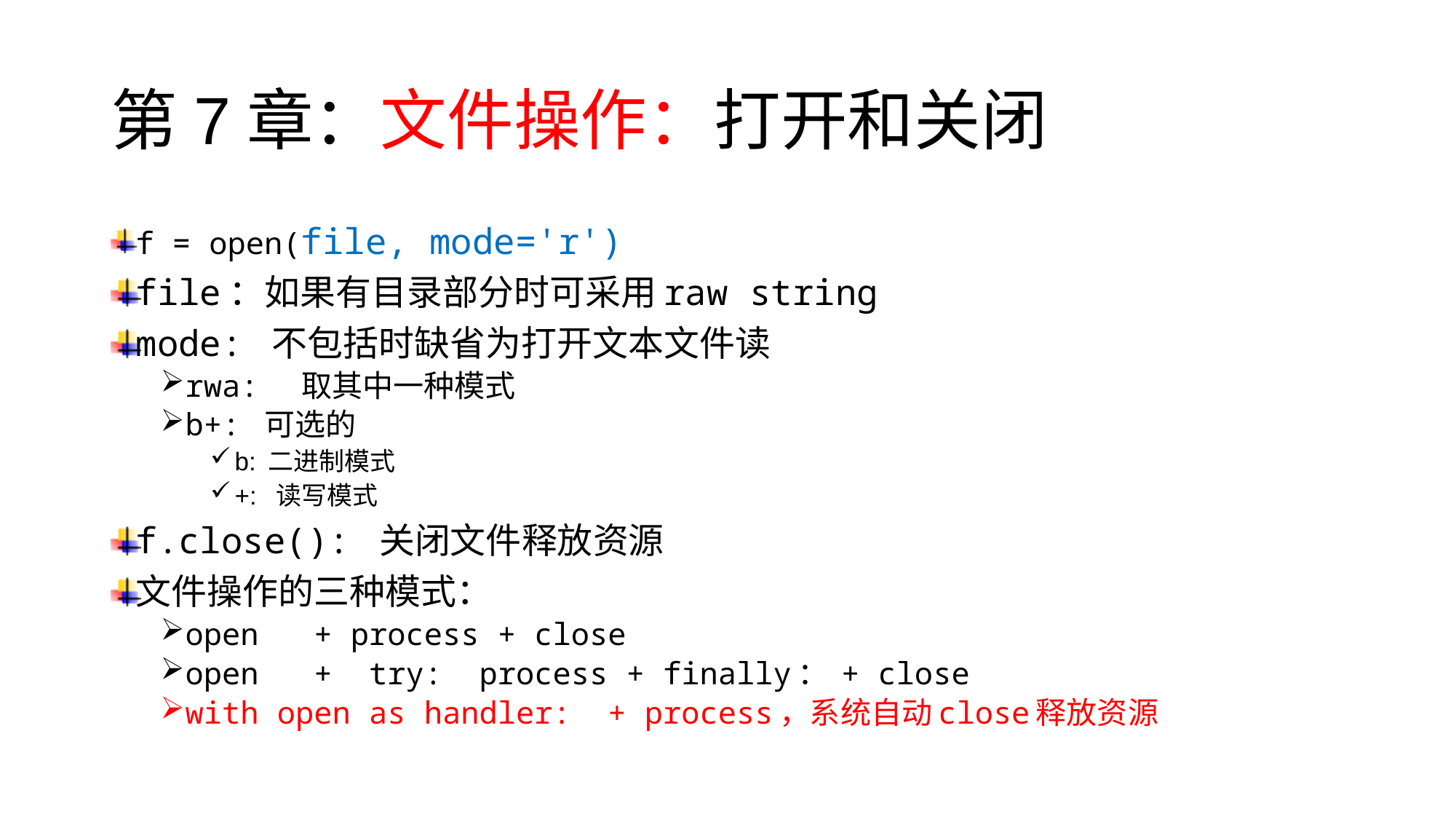

# 第7章：文件操作：打开和关闭
f = open(file, mode='r')
file：如果有目录部分时可采用raw string
mode: 不包括时缺省为打开文本文件读
rwa:  取其中一种模式
b+: 可选的
b: 二进制模式
+:  读写模式
f.close(): 关闭文件释放资源
文件操作的三种模式：
open   + process + close
open   +  try:  process + finally： + close
with open as handler:  + process，系统自动close释放资源